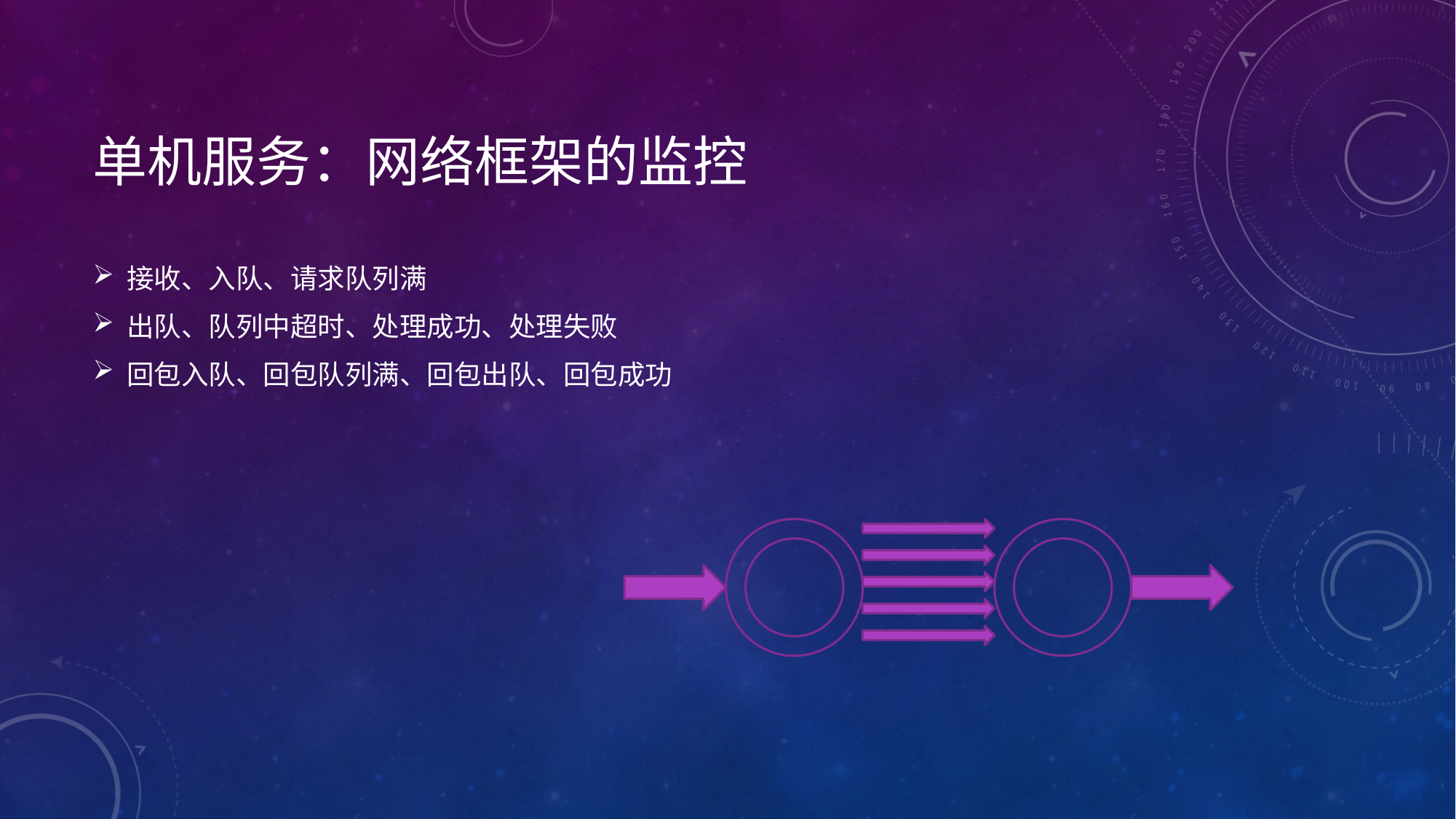

# 单机服务：网络框架的监控
接收、入队、请求队列满
出队、队列中超时、处理成功、处理失败
回包入队、回包队列满、回包出队、回包成功